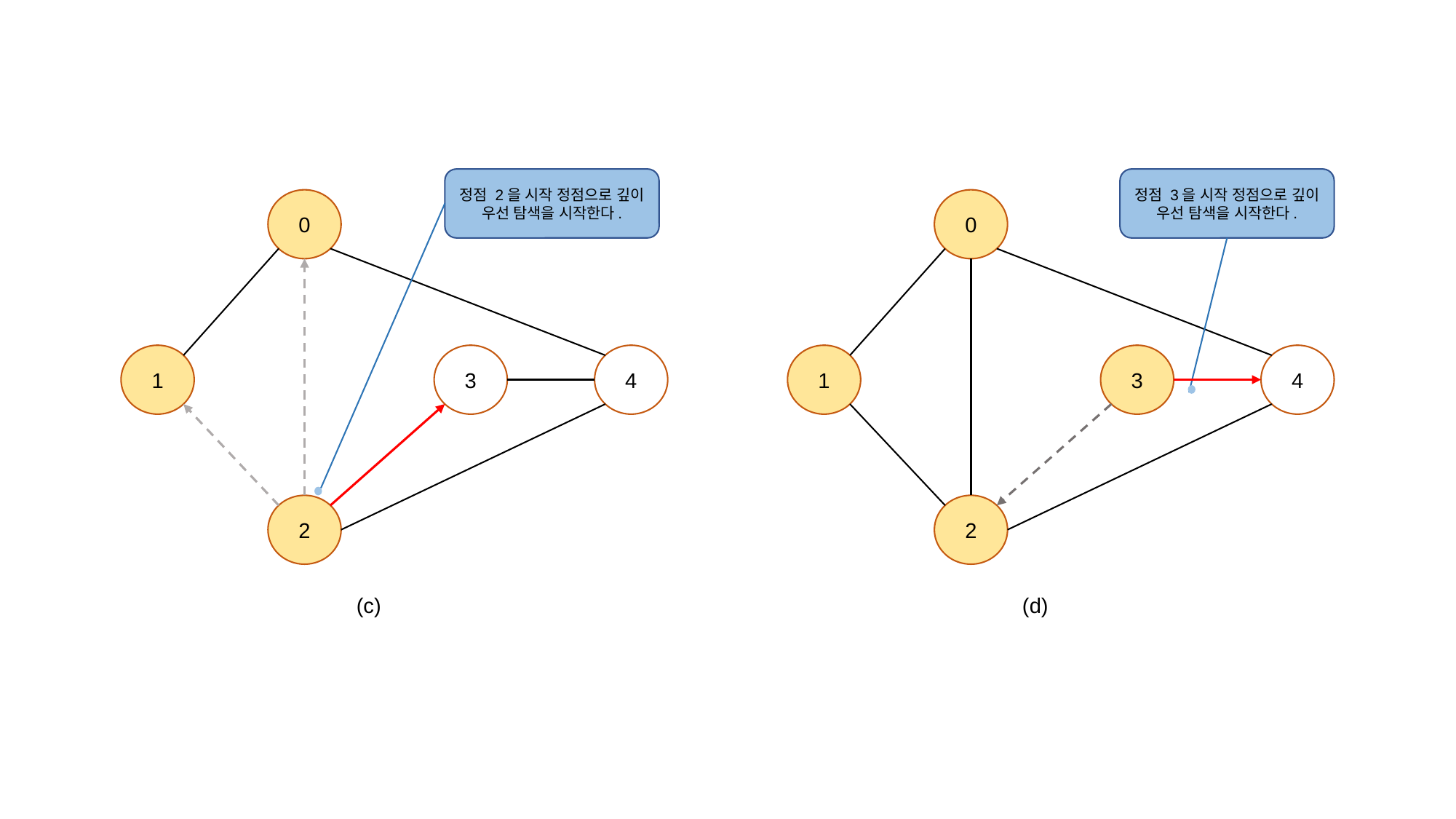

정점 2을 시작 정점으로 깊이 우선 탐색을 시작한다.
정점 3을 시작 정점으로 깊이 우선 탐색을 시작한다.
0
0
1
3
4
1
3
4

2
2
(c)
(d)